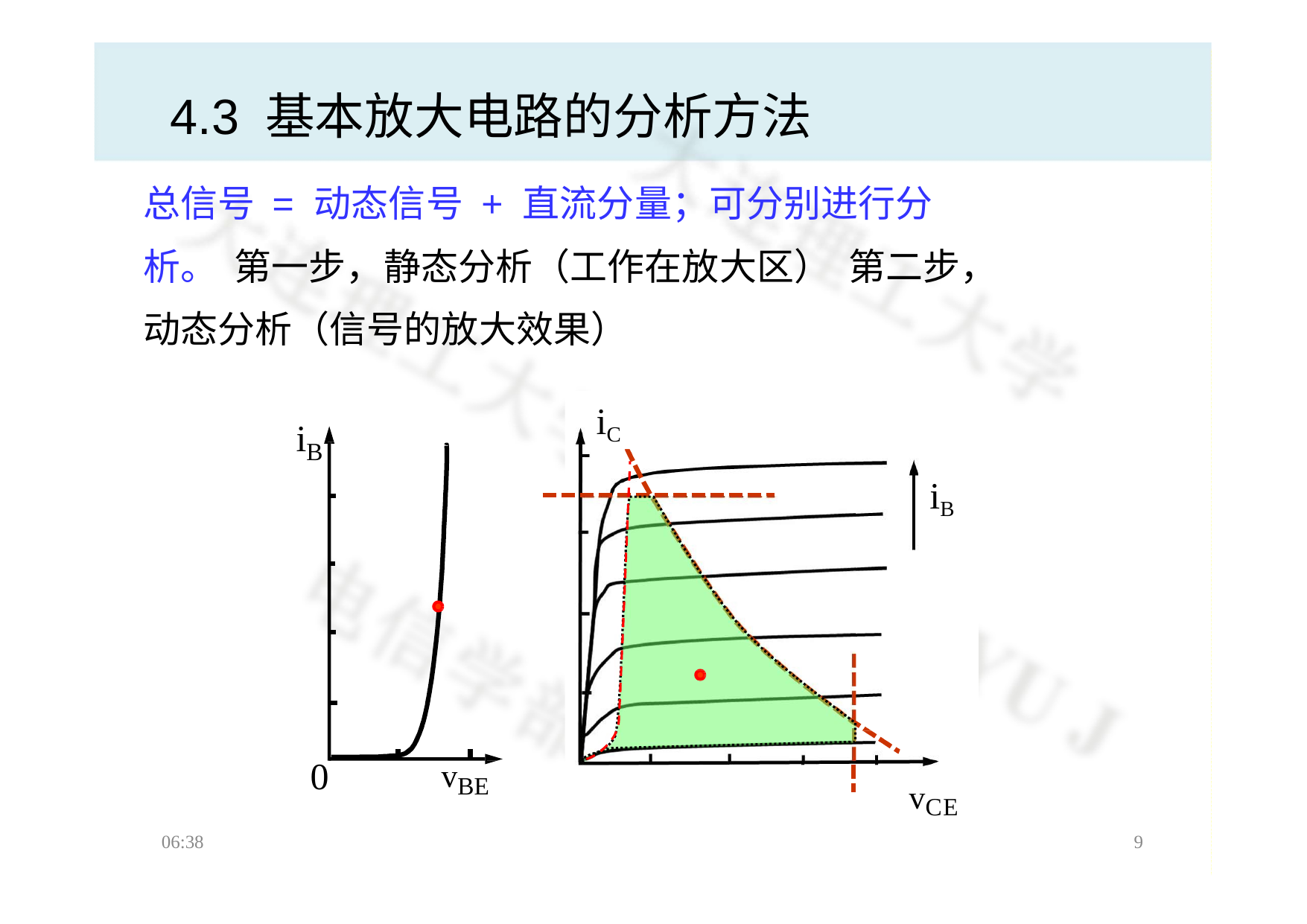

# 4.3 基本放大电路的分析方法
总信号 = 动态信号	+ 直流分量；可分别进行分析。  第一步，静态分析（工作在放大区）  第二步，动态分析（信号的放大效果）

iC
i

B

iB

0

vBE

vCE

06:38
9